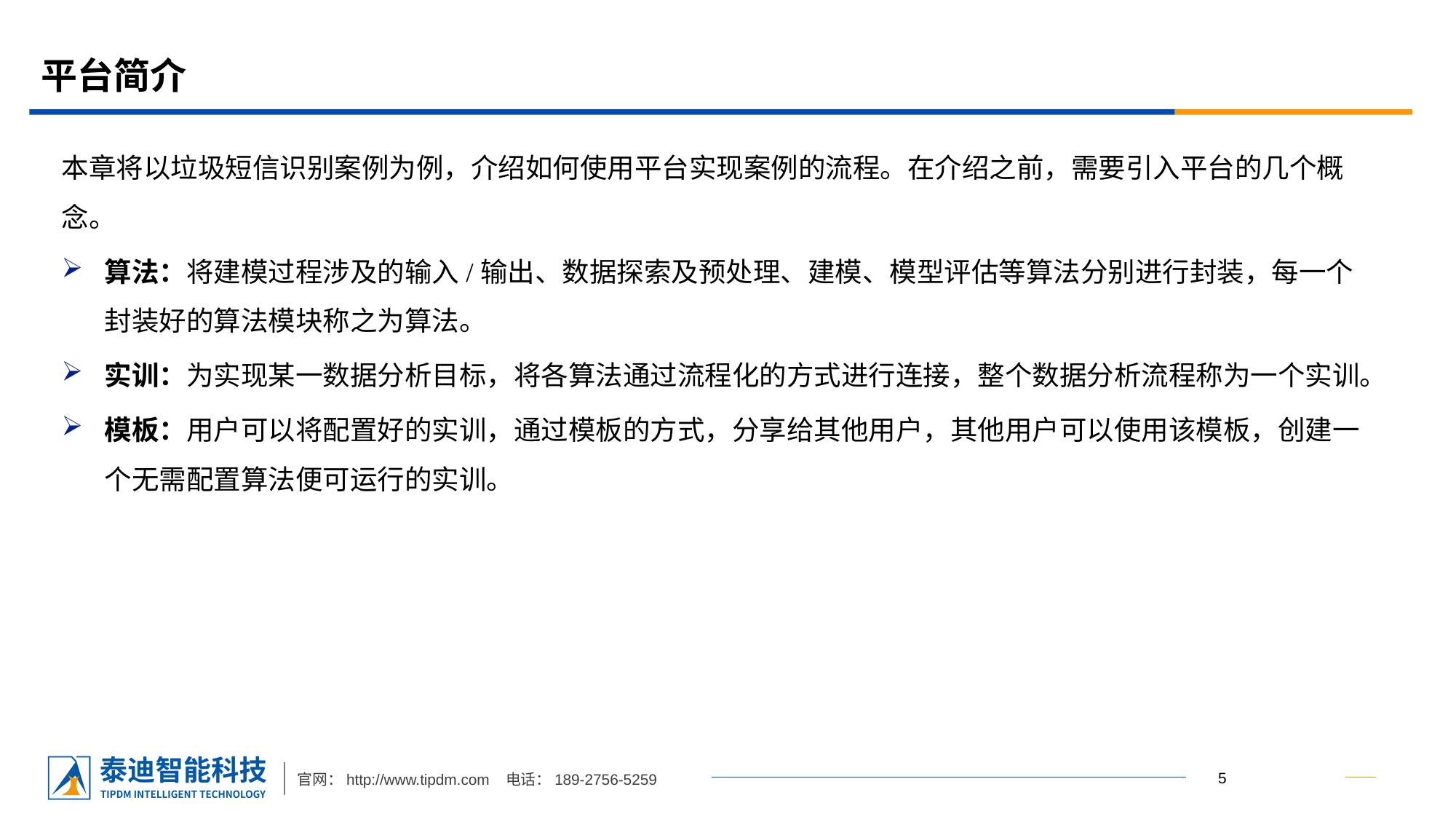

# 平台简介
本章将以垃圾短信识别案例为例，介绍如何使用平台实现案例的流程。在介绍之前，需要引入平台的几个概念。
算法：将建模过程涉及的输入/输出、数据探索及预处理、建模、模型评估等算法分别进行封装，每一个封装好的算法模块称之为算法。
实训：为实现某一数据分析目标，将各算法通过流程化的方式进行连接，整个数据分析流程称为一个实训。
模板：用户可以将配置好的实训，通过模板的方式，分享给其他用户，其他用户可以使用该模板，创建一个无需配置算法便可运行的实训。